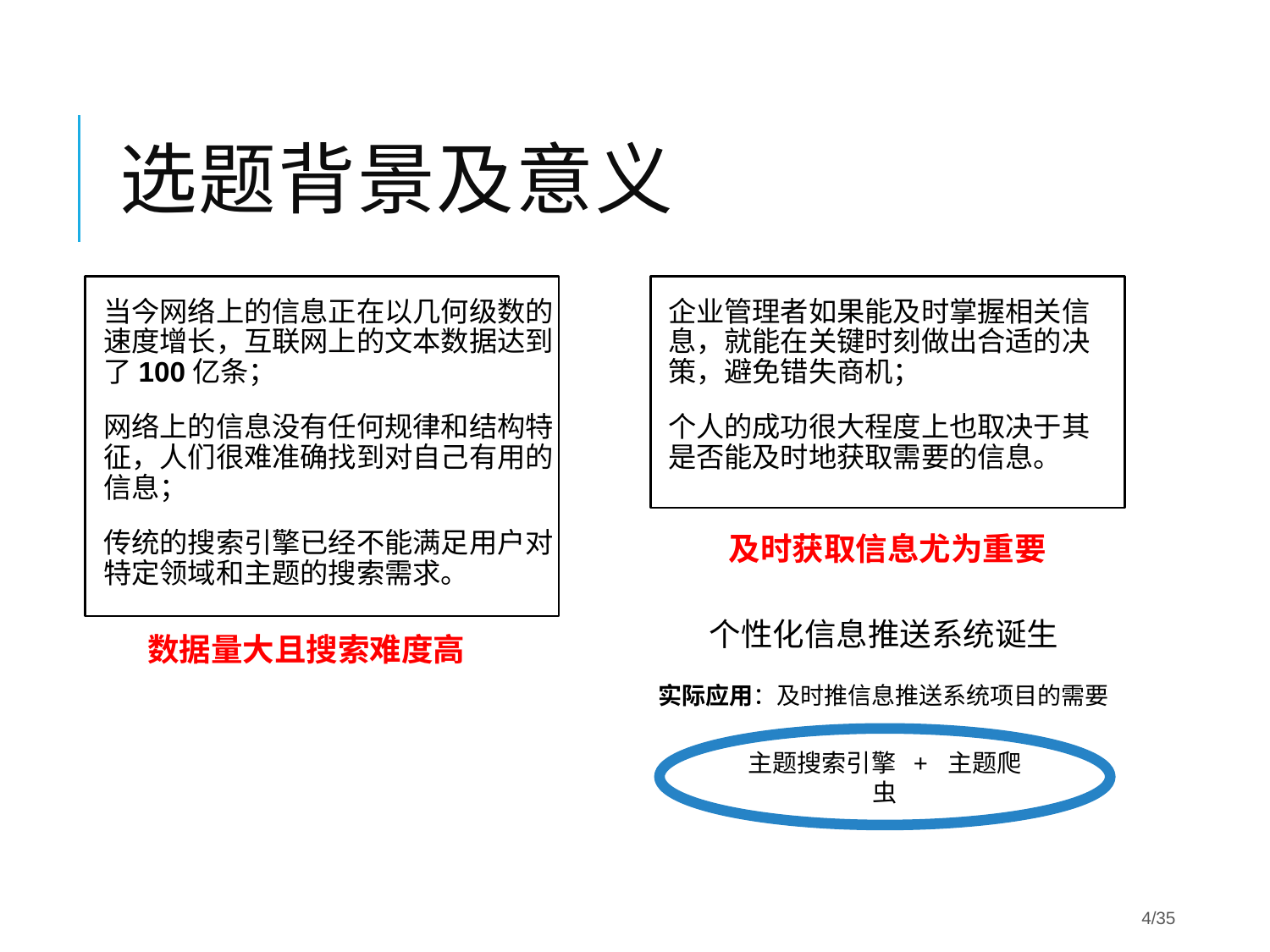

# 选题背景及意义

当今网络上的信息正在以几何级数的速度增长，互联网上的文本数据达到了100亿条；
网络上的信息没有任何规律和结构特征，人们很难准确找到对自己有用的信息；
传统的搜索引擎已经不能满足用户对特定领域和主题的搜索需求。
企业管理者如果能及时掌握相关信息，就能在关键时刻做出合适的决策，避免错失商机；
个人的成功很大程度上也取决于其是否能及时地获取需要的信息。
及时获取信息尤为重要
个性化信息推送系统诞生
数据量大且搜索难度高
实际应用：及时推信息推送系统项目的需要
主题搜索引擎  +  主题爬虫
4/35